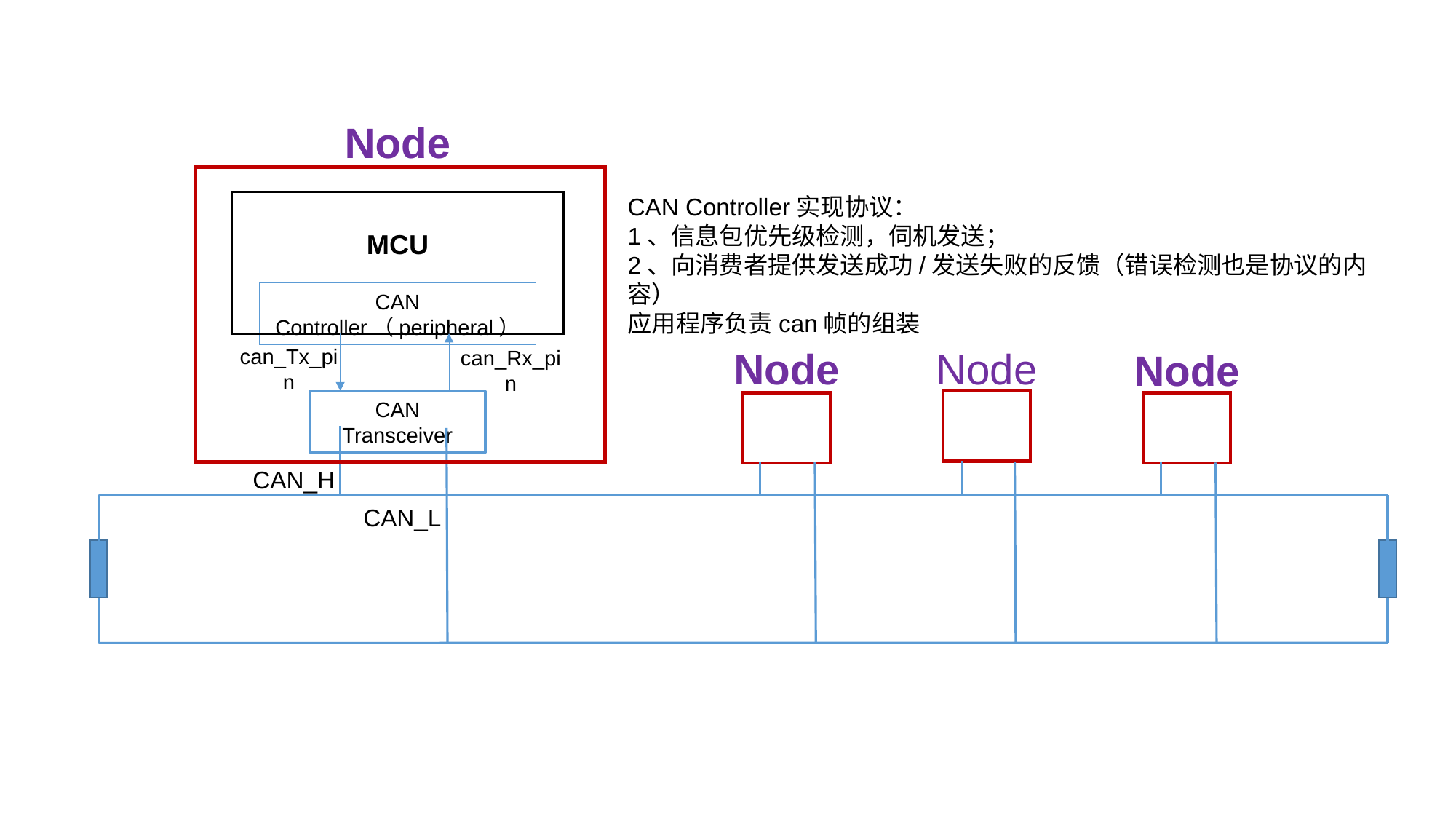

Node

CAN Controller实现协议：
1、信息包优先级检测，伺机发送；
2、向消费者提供发送成功/发送失败的反馈（错误检测也是协议的内容）
应用程序负责can帧的组装

MCU
CAN Controller（peripheral）
Node
Node
can_Tx_pin
Node
can_Rx_pin
CAN Transceiver

CAN_H
CAN_L